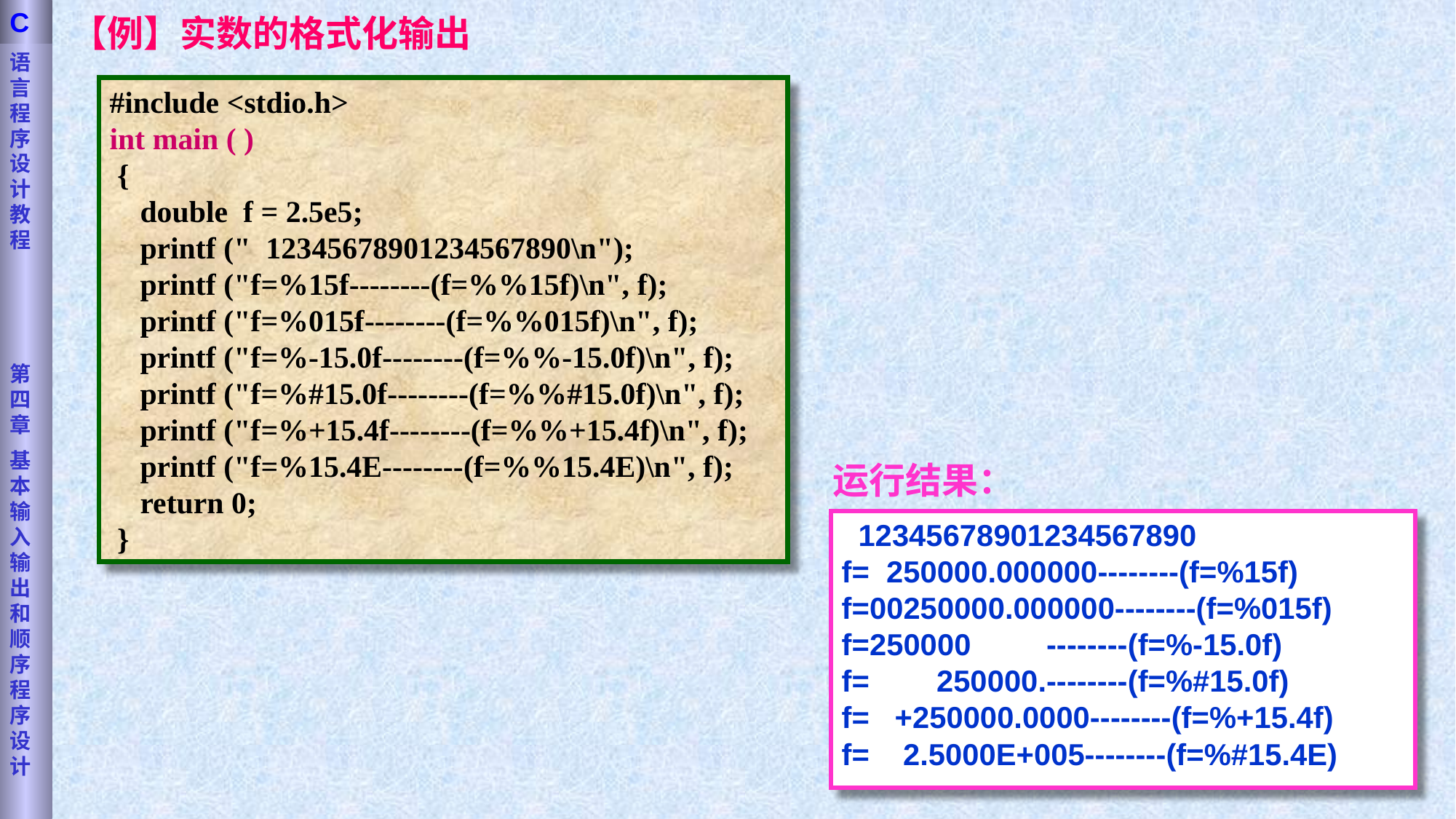

语言程序设计教程

第四章
基本输入输出和顺序程序设计
C
【例】实数的格式化输出
#include <stdio.h>
int main ( )
 {
    double  f = 2.5e5;
    printf ("  12345678901234567890\n");
    printf ("f=%15f--------(f=%%15f)\n", f);
    printf ("f=%015f--------(f=%%015f)\n", f);
    printf ("f=%-15.0f--------(f=%%-15.0f)\n", f);
    printf ("f=%#15.0f--------(f=%%#15.0f)\n", f);
    printf ("f=%+15.4f--------(f=%%+15.4f)\n", f);
    printf ("f=%15.4E--------(f=%%15.4E)\n", f);
    return 0;
 }
运行结果：
    12345678901234567890
f=  250000.000000--------(f=%15f)
f=00250000.000000--------(f=%015f)
f=250000         --------(f=%-15.0f)
f=        250000.--------(f=%#15.0f)
f=   +250000.0000--------(f=%+15.4f)
f=    2.5000E+005--------(f=%#15.4E)